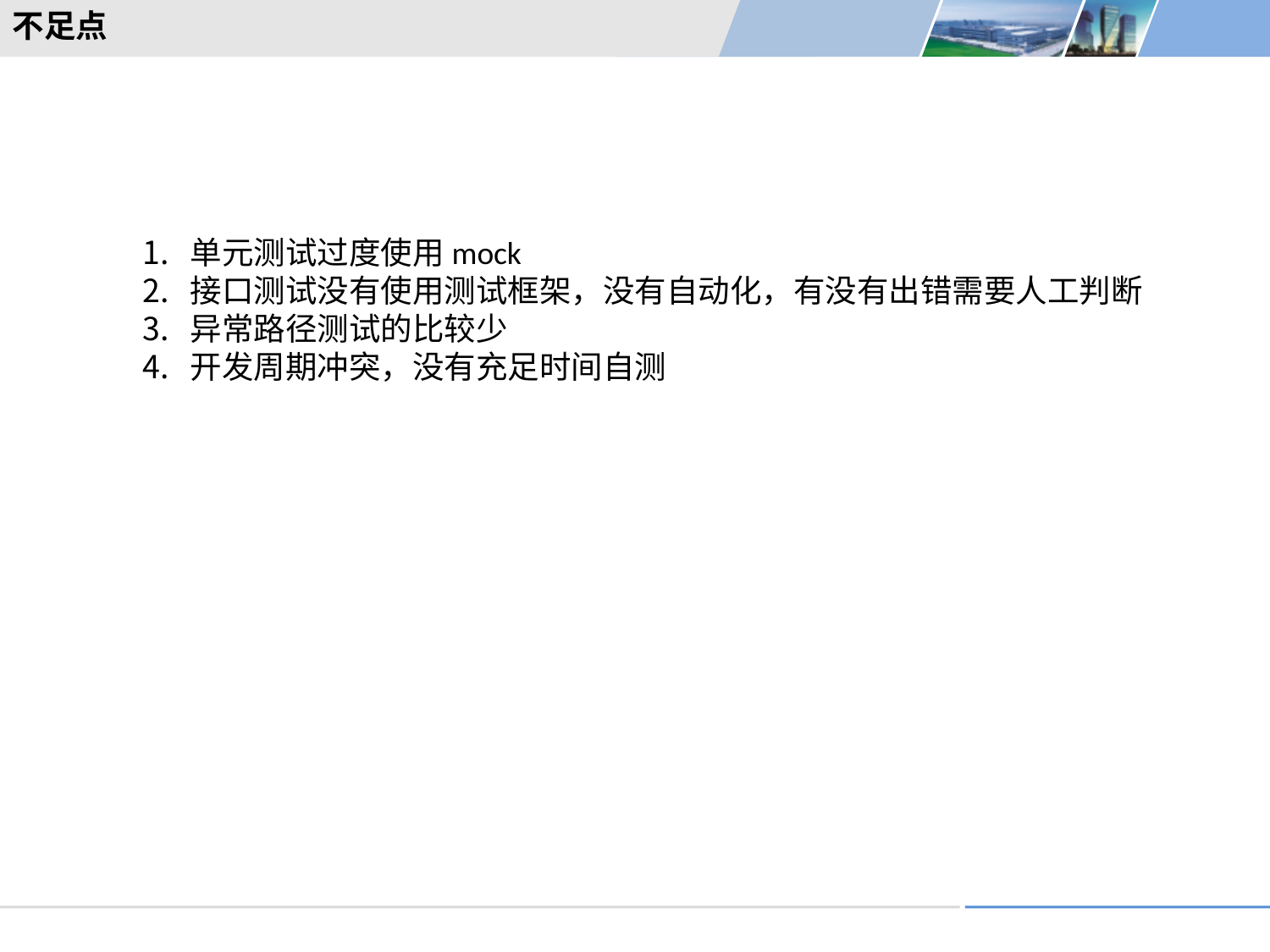

不足点
单元测试过度使用mock
接口测试没有使用测试框架，没有自动化，有没有出错需要人工判断
异常路径测试的比较少
开发周期冲突，没有充足时间自测